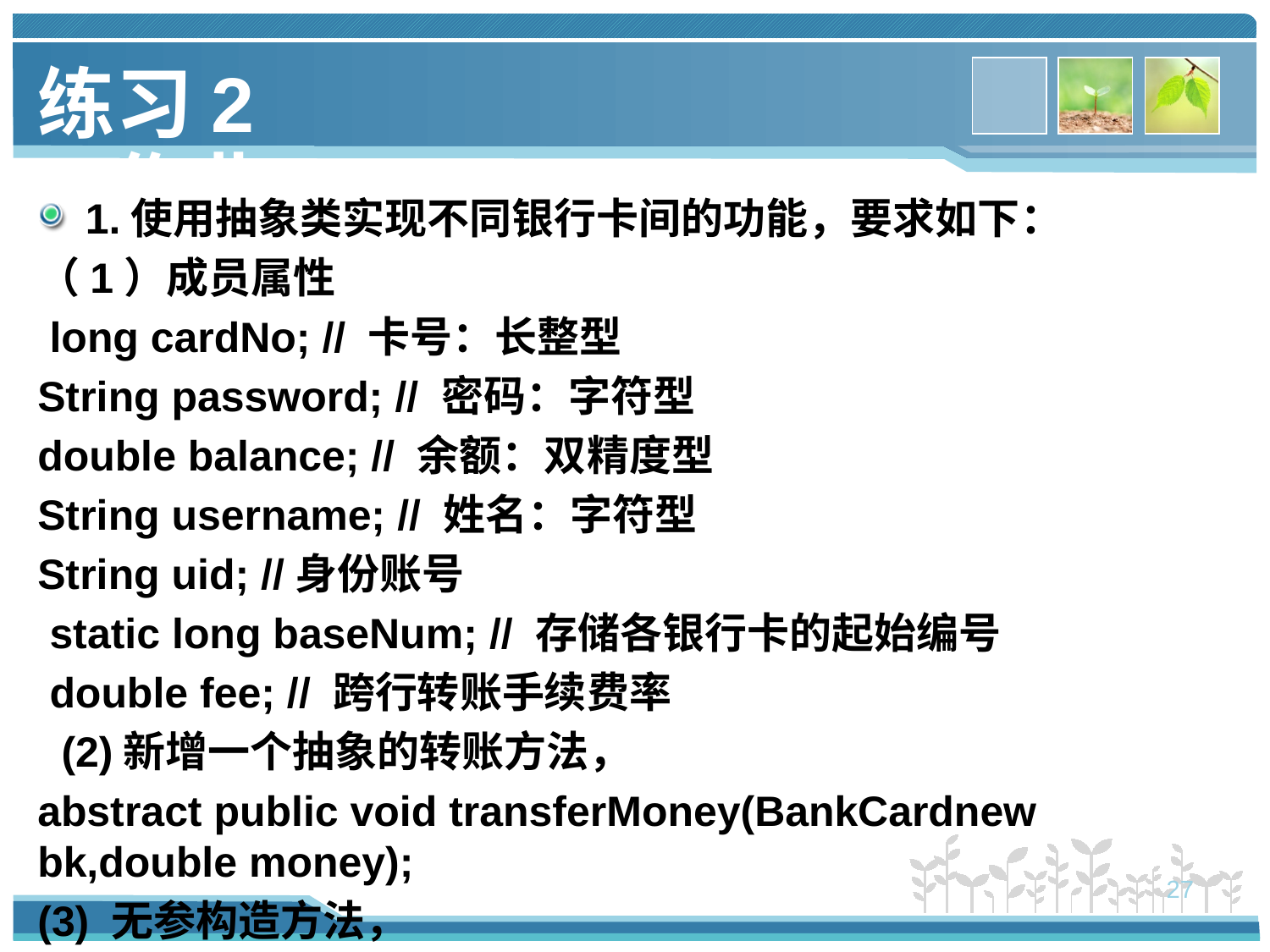

作业
练习2

1.使用抽象类实现不同银行卡间的功能，要求如下：
（1）成员属性
 long cardNo; // 卡号：长整型
String password; // 密码：字符型
double balance; // 余额：双精度型
String username; // 姓名：字符型
String uid; //身份账号
 static long baseNum; // 存储各银行卡的起始编号
 double fee; // 跨行转账手续费率
  (2)新增一个抽象的转账方法，
abstract public void transferMoney(BankCardnew bk,double money);
(3) 无参构造方法，
BankCardnew() // 银行柜台上的新卡（空）
{
cardNo=baseNum++; // 卡号 =不同银行自动产生编号
password="666666"; // 密码 =默认值；
balance=0; // 余额 =0；
}

27